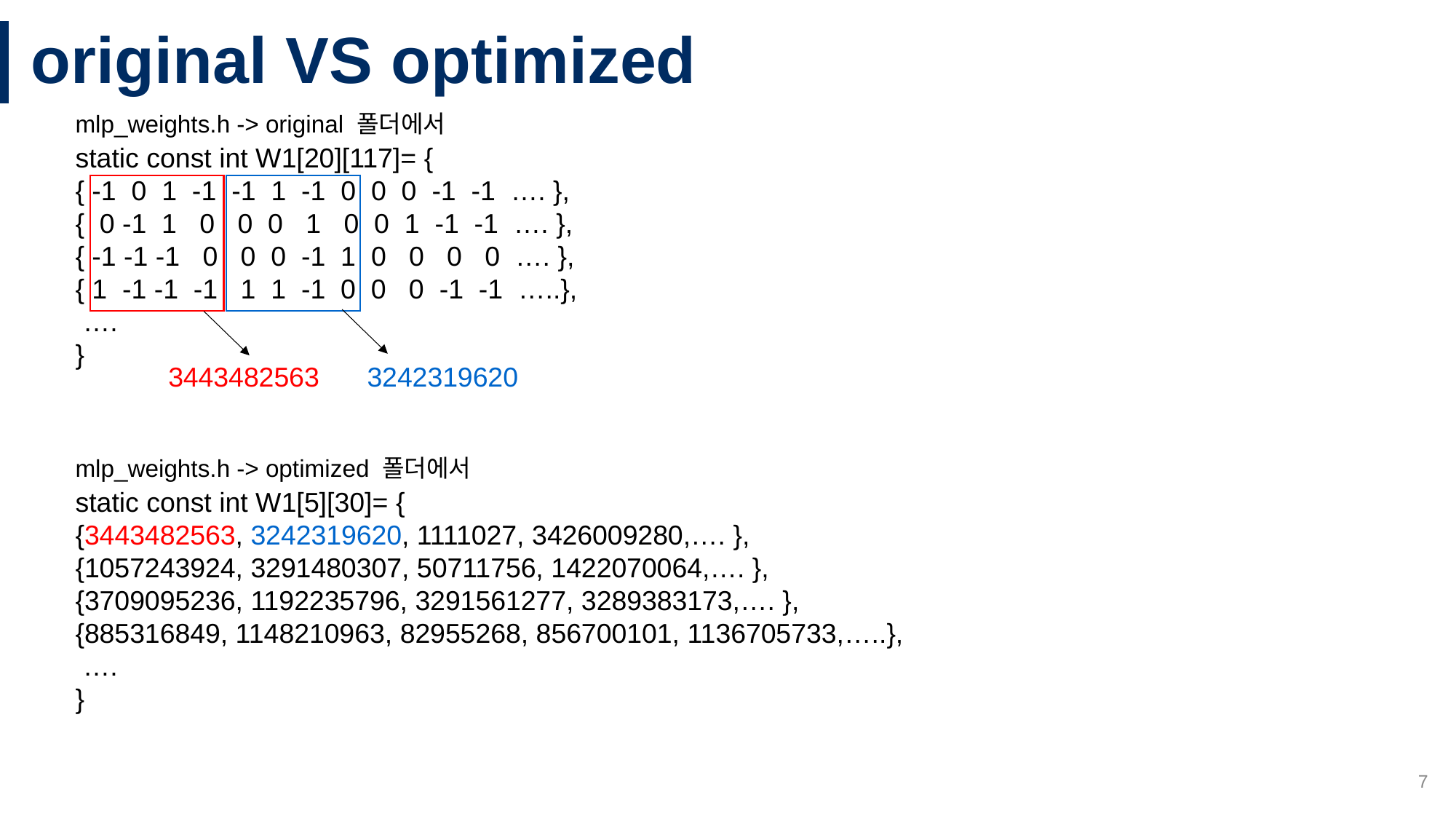

# original VS optimized
mlp_weights.h -> original 폴더에서
static const int W1[20][117]= {
{ -1  0  1  -1  -1  1  -1  0  0  0  -1  -1  …. },
{  0 -1  1   0   0  0   1   0  0  1  -1  -1  …. },
{ -1 -1 -1   0   0  0  -1  1  0   0   0   0  …. },
{ 1  -1 -1  -1   1  1  -1  0  0   0  -1  -1  …..},
 ….
}

3443482563
3242319620
mlp_weights.h -> optimized 폴더에서
static const int W1[5][30]= {
{3443482563, 3242319620, 1111027, 3426009280,…. },
{1057243924, 3291480307, 50711756, 1422070064,…. },
{3709095236, 1192235796, 3291561277, 3289383173,…. },
{885316849, 1148210963, 82955268, 856700101, 1136705733,…..},
 ….
}
7